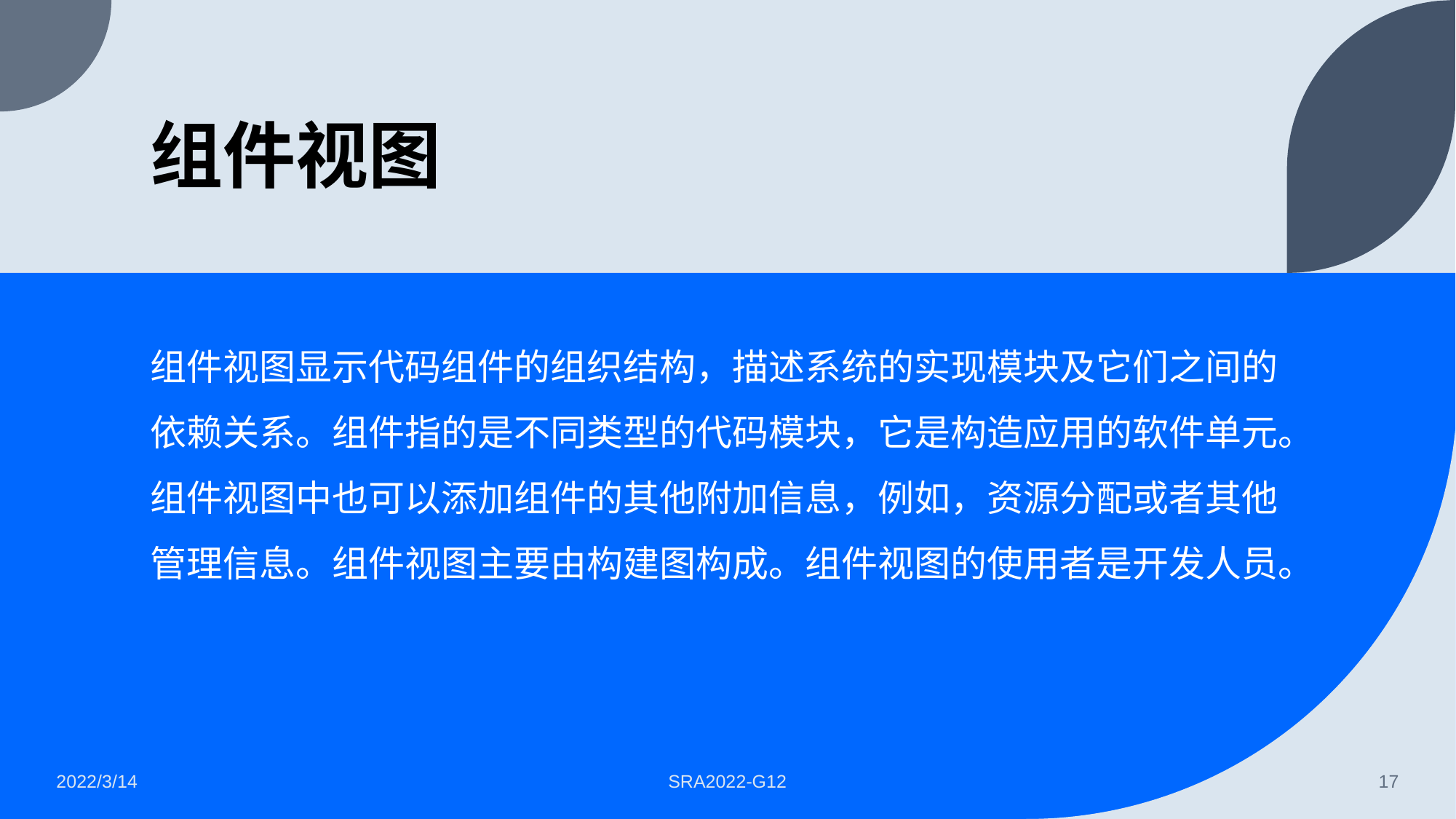

# 组件视图
组件视图显示代码组件的组织结构，描述系统的实现模块及它们之间的依赖关系。组件指的是不同类型的代码模块，它是构造应用的软件单元。组件视图中也可以添加组件的其他附加信息，例如，资源分配或者其他管理信息。组件视图主要由构建图构成。组件视图的使用者是开发人员。
2022/3/14
SRA2022-G12
17